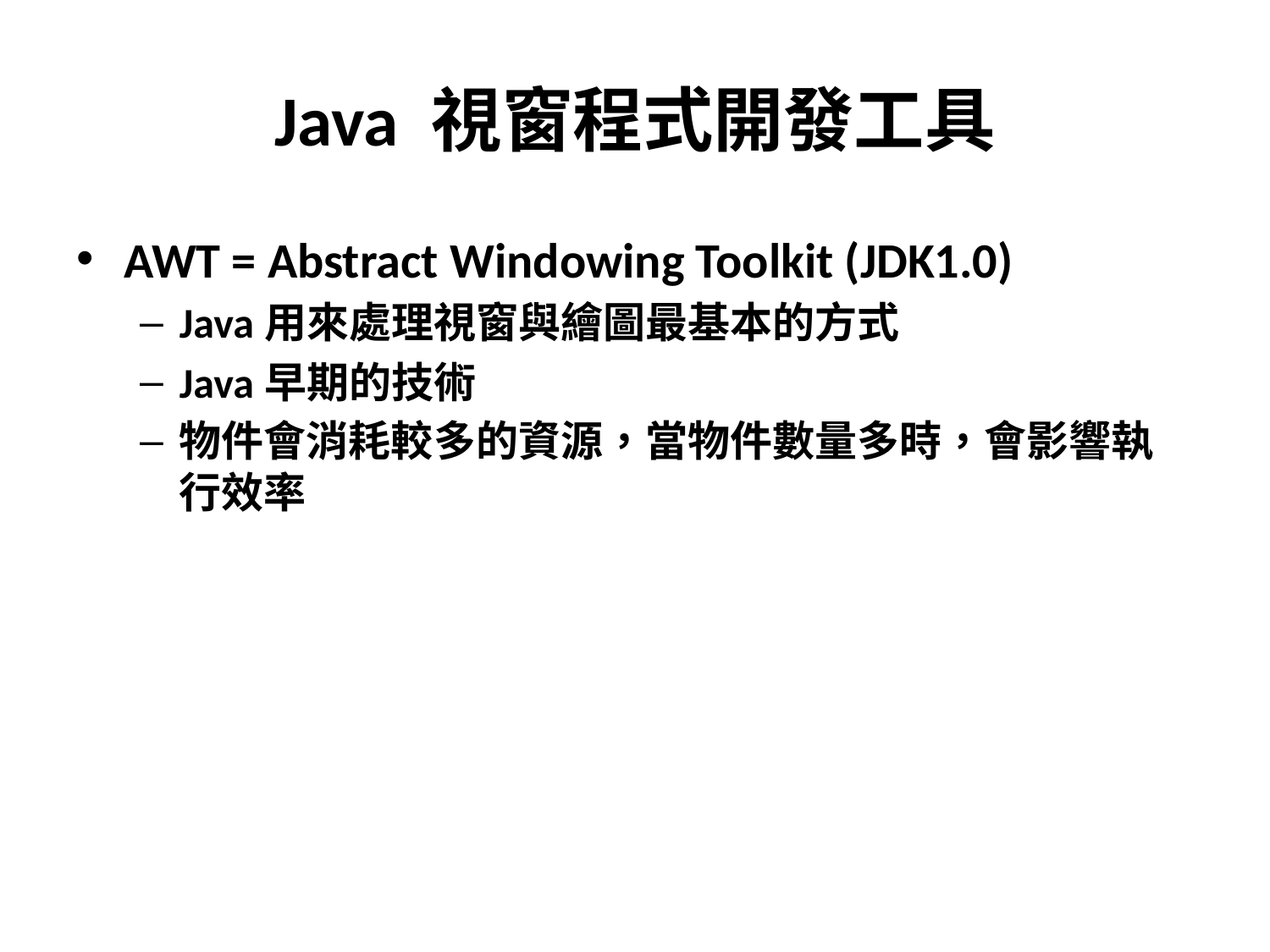

# Java 視窗程式開發工具
AWT = Abstract Windowing Toolkit (JDK1.0)
Java用來處理視窗與繪圖最基本的方式
Java早期的技術
物件會消耗較多的資源，當物件數量多時，會影響執行效率